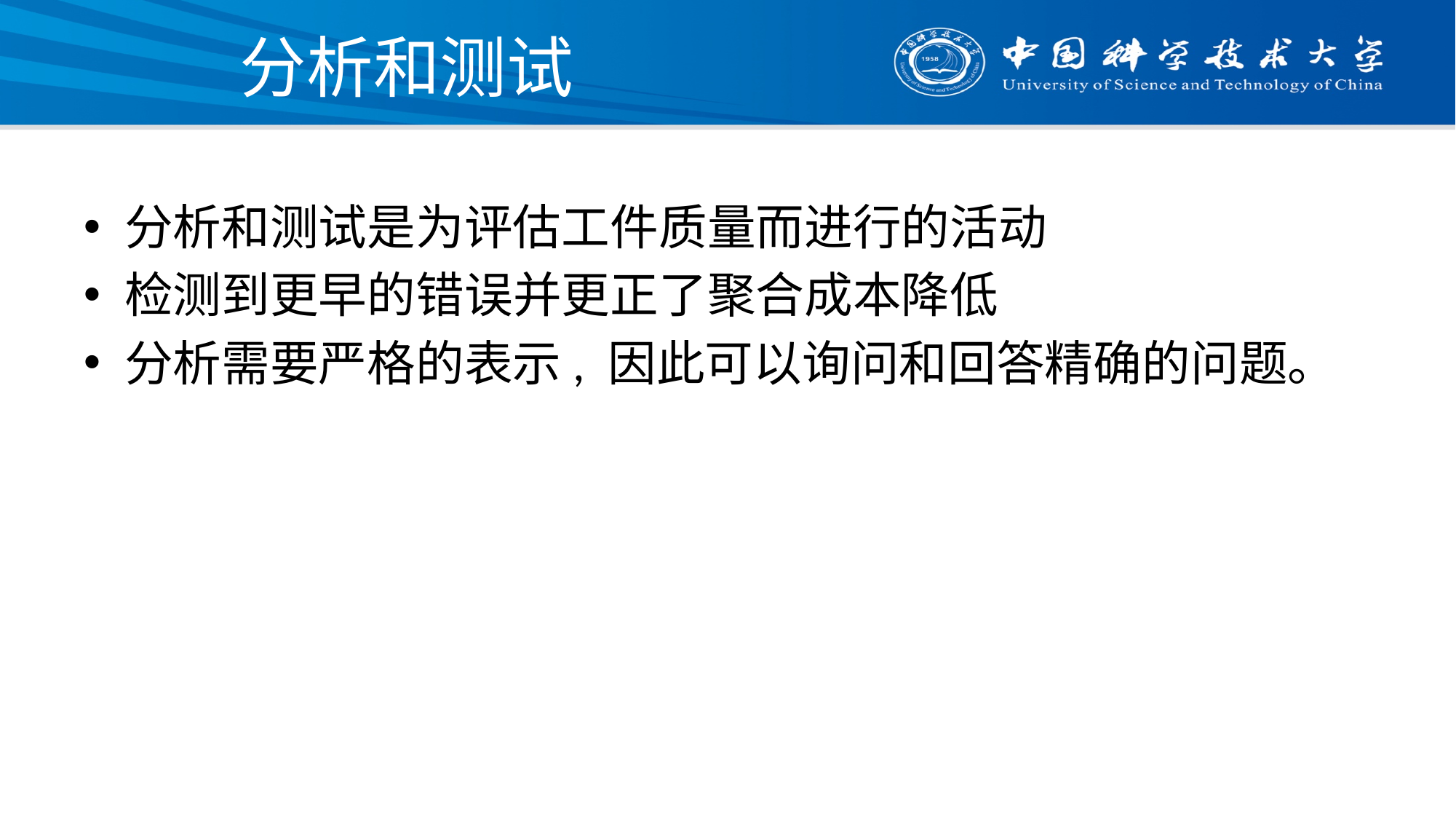

# 分析和测试
分析和测试是为评估工件质量而进行的活动
检测到更早的错误并更正了聚合成本降低
分析需要严格的表示, 因此可以询问和回答精确的问题。